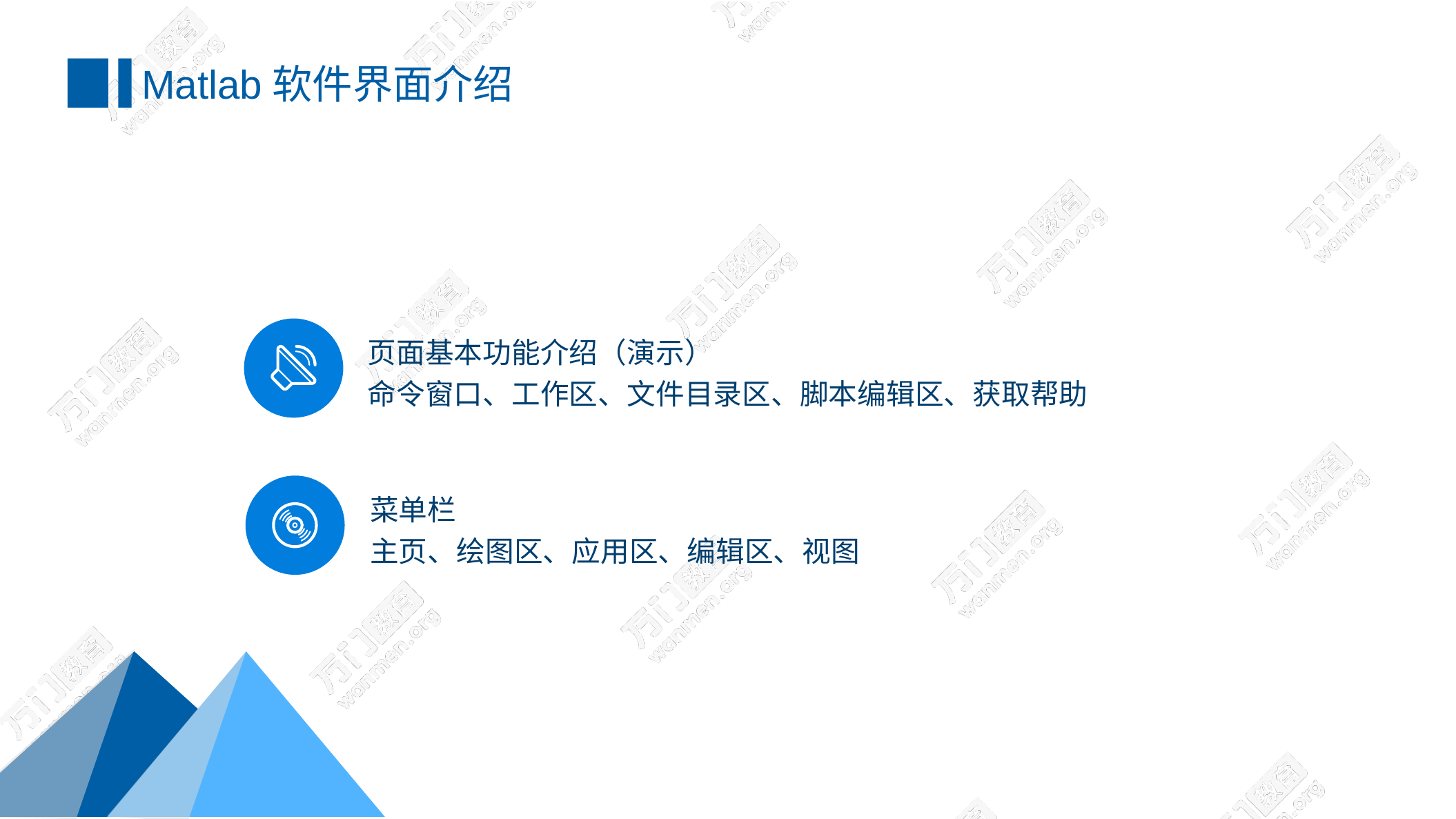

Matlab软件界面介绍

页面基本功能介绍（演示）
命令窗口、工作区、文件目录区、脚本编辑区、获取帮助

菜单栏
主页、绘图区、应用区、编辑区、视图